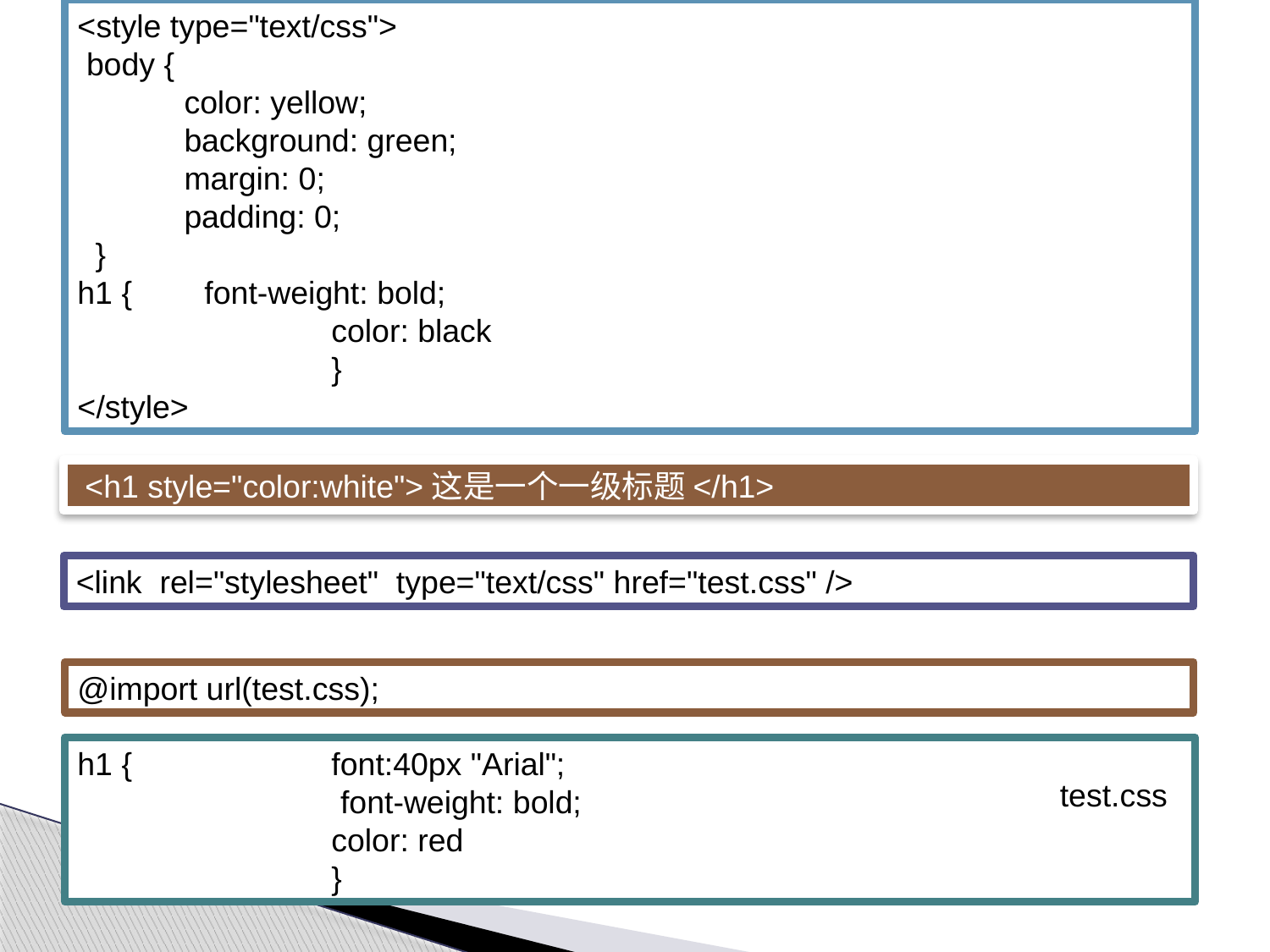

<style type="text/css">
 body {
            color: yellow;
            background: green;
            margin: 0;
            padding: 0;
  }
h1 {	font-weight: bold;
		color: black
		}
</style>
#

 <h1 style="color:white">这是一个一级标题</h1>
<link  rel="stylesheet"  type="text/css" href="test.css" />
@import url(test.css);
h1 {		font:40px "Arial";
		 font-weight: bold;
		color: red
		}
test.css